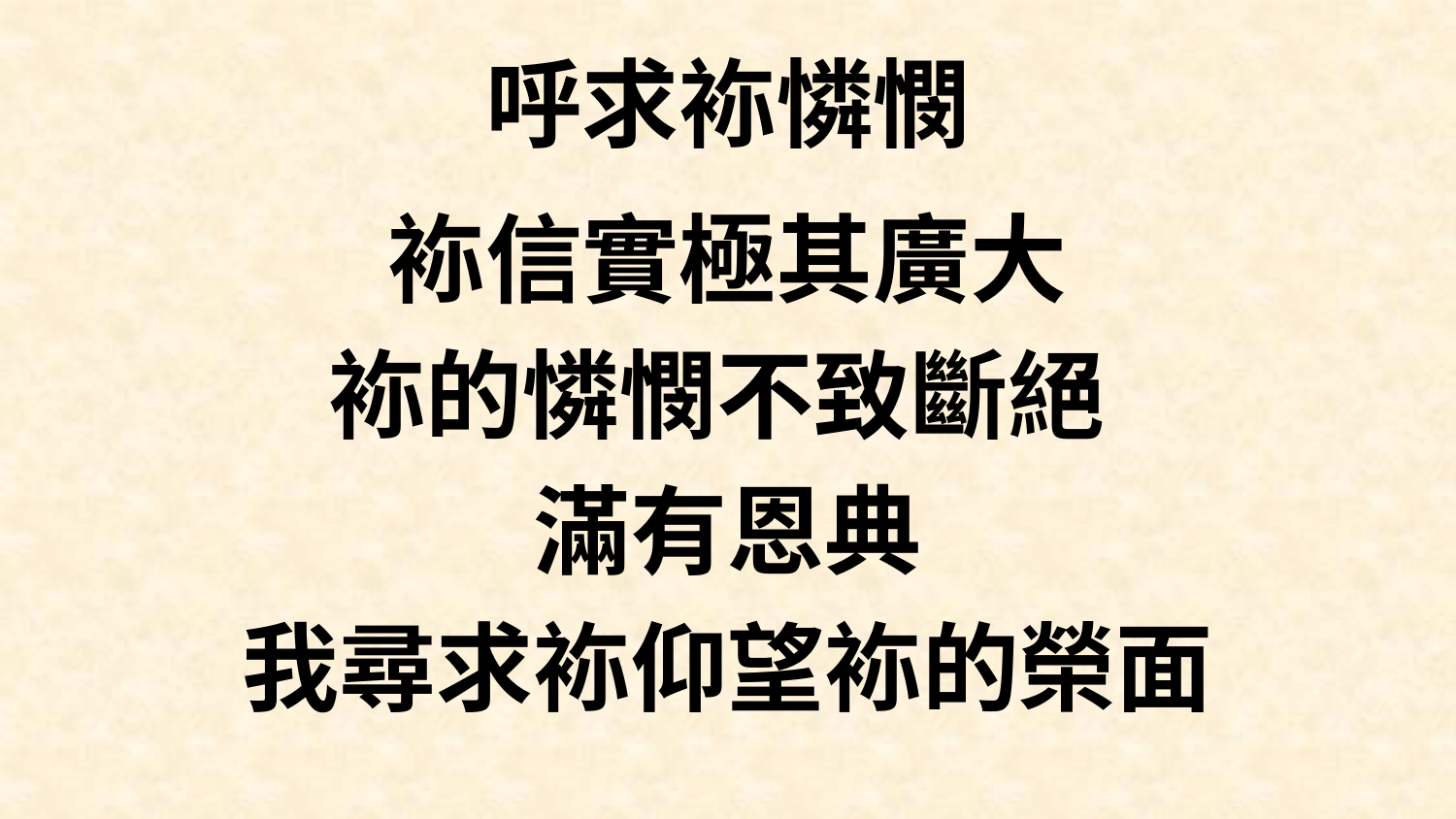

# 呼求袮憐憫
袮信實極其廣大
袮的憐憫不致斷絕
滿有恩典
我尋求袮仰望袮的榮面